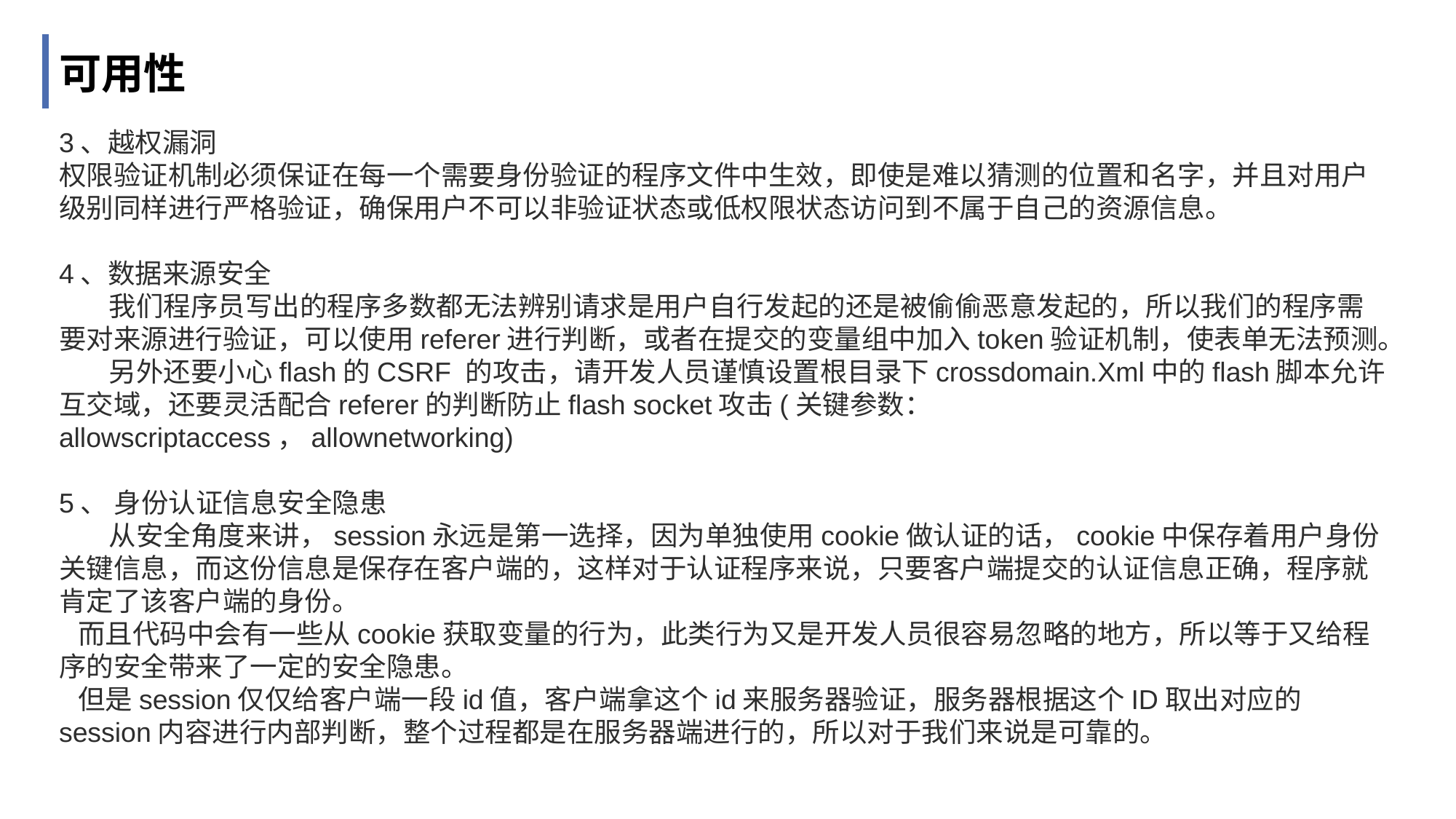

可用性
3、越权漏洞
权限验证机制必须保证在每一个需要身份验证的程序文件中生效，即使是难以猜测的位置和名字，并且对用户级别同样进行严格验证，确保用户不可以非验证状态或低权限状态访问到不属于自己的资源信息。

4、数据来源安全
       我们程序员写出的程序多数都无法辨别请求是用户自行发起的还是被偷偷恶意发起的，所以我们的程序需要对来源进行验证，可以使用referer进行判断，或者在提交的变量组中加入token验证机制，使表单无法预测。
       另外还要小心flash的CSRF 的攻击，请开发人员谨慎设置根目录下crossdomain.Xml中的flash脚本允许互交域，还要灵活配合referer的判断防止flash socket攻击(关键参数：allowscriptaccess，allownetworking)

5、 身份认证信息安全隐患
       从安全角度来讲，session永远是第一选择，因为单独使用cookie做认证的话，cookie中保存着用户身份关键信息，而这份信息是保存在客户端的，这样对于认证程序来说，只要客户端提交的认证信息正确，程序就肯定了该客户端的身份。
  而且代码中会有一些从cookie获取变量的行为，此类行为又是开发人员很容易忽略的地方，所以等于又给程序的安全带来了一定的安全隐患。
  但是session仅仅给客户端一段id值，客户端拿这个id来服务器验证，服务器根据这个ID取出对应的session内容进行内部判断，整个过程都是在服务器端进行的，所以对于我们来说是可靠的。